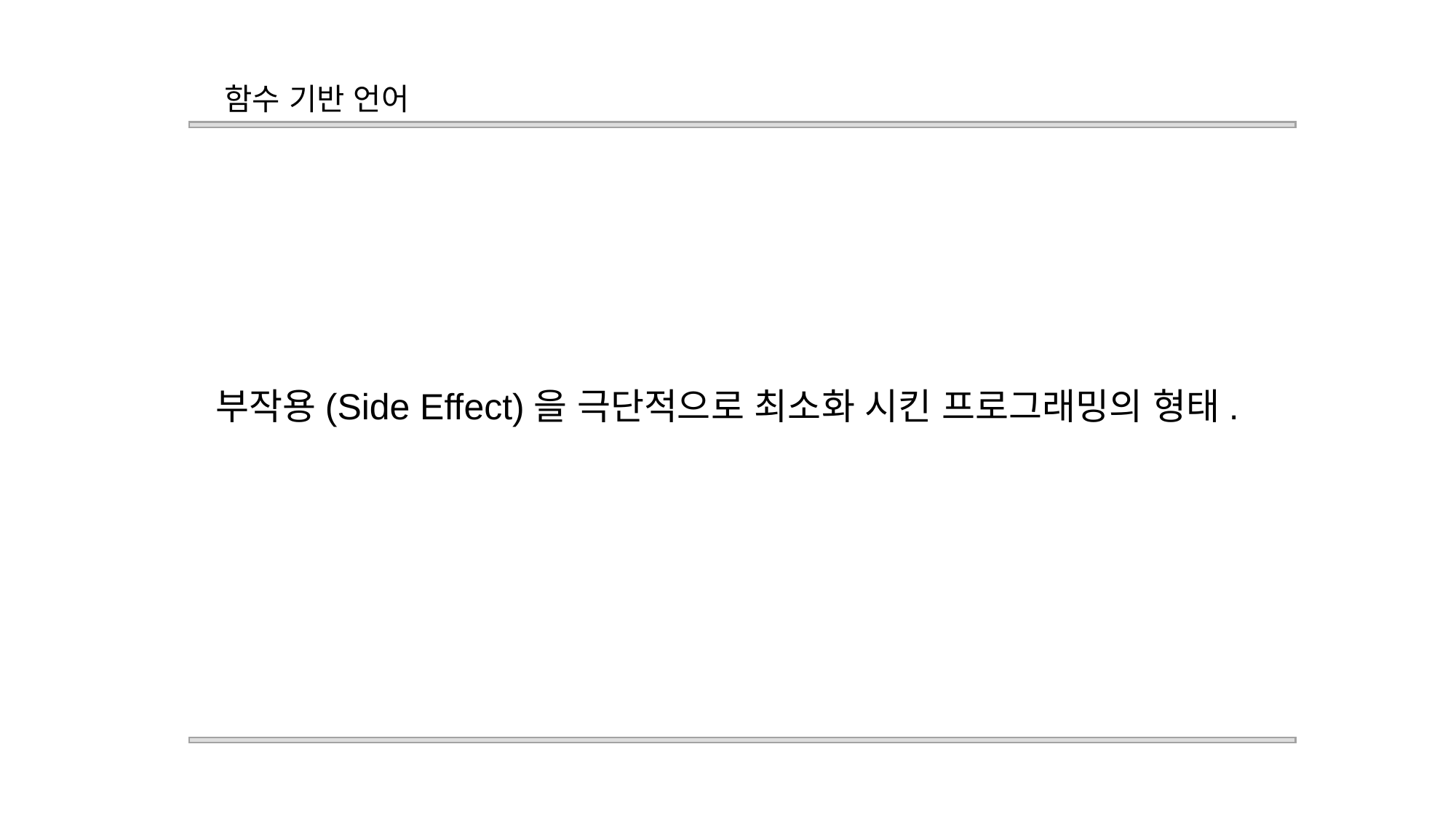

함수 기반 언어

부작용(Side Effect)을 극단적으로 최소화 시킨 프로그래밍의 형태.